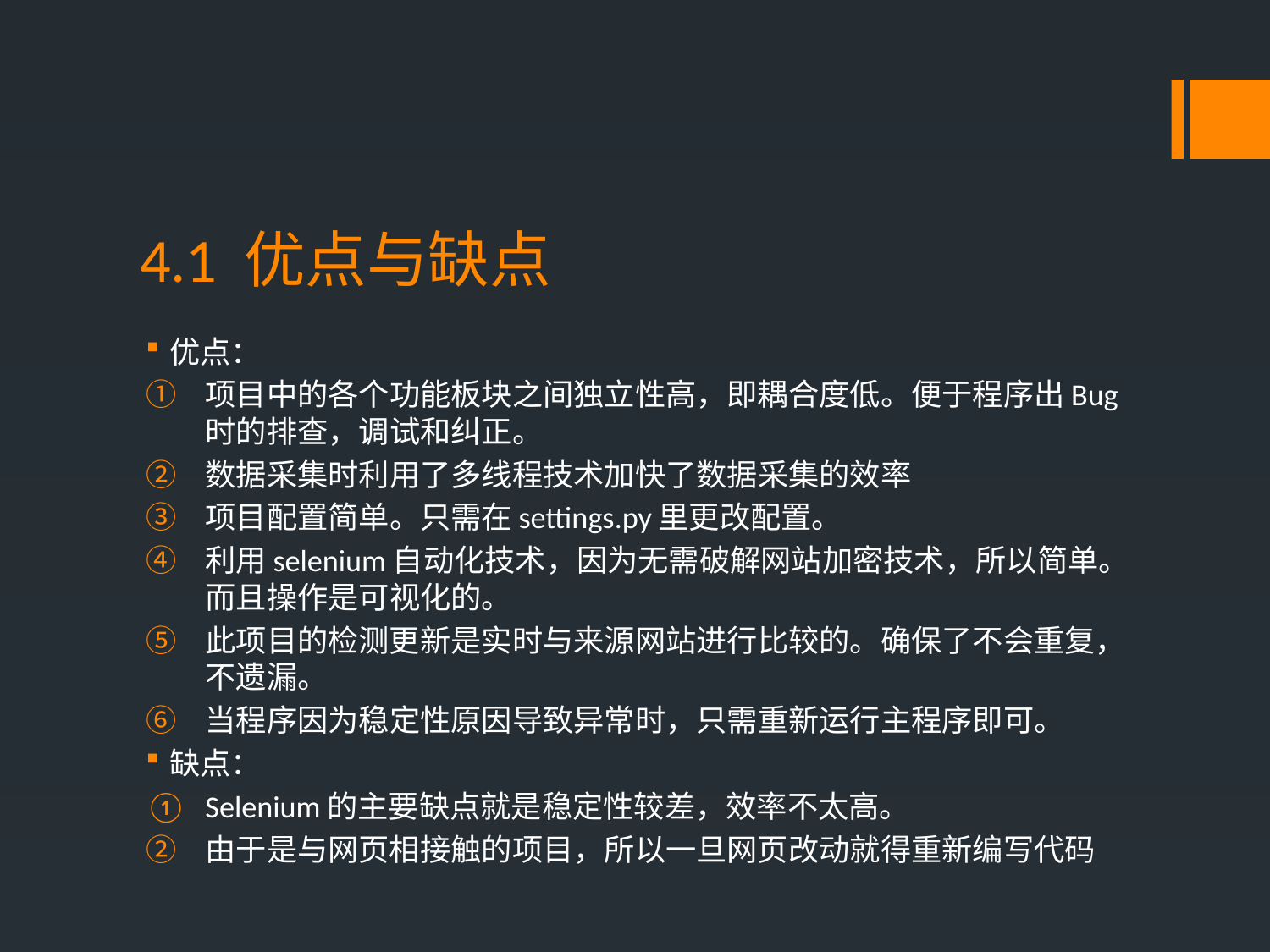

# 4.1 优点与缺点
优点：
项目中的各个功能板块之间独立性高，即耦合度低。便于程序出Bug时的排查，调试和纠正。
数据采集时利用了多线程技术加快了数据采集的效率
项目配置简单。只需在settings.py里更改配置。
利用selenium自动化技术，因为无需破解网站加密技术，所以简单。而且操作是可视化的。
此项目的检测更新是实时与来源网站进行比较的。确保了不会重复，不遗漏。
当程序因为稳定性原因导致异常时，只需重新运行主程序即可。
缺点：
Selenium的主要缺点就是稳定性较差，效率不太高。
由于是与网页相接触的项目，所以一旦网页改动就得重新编写代码